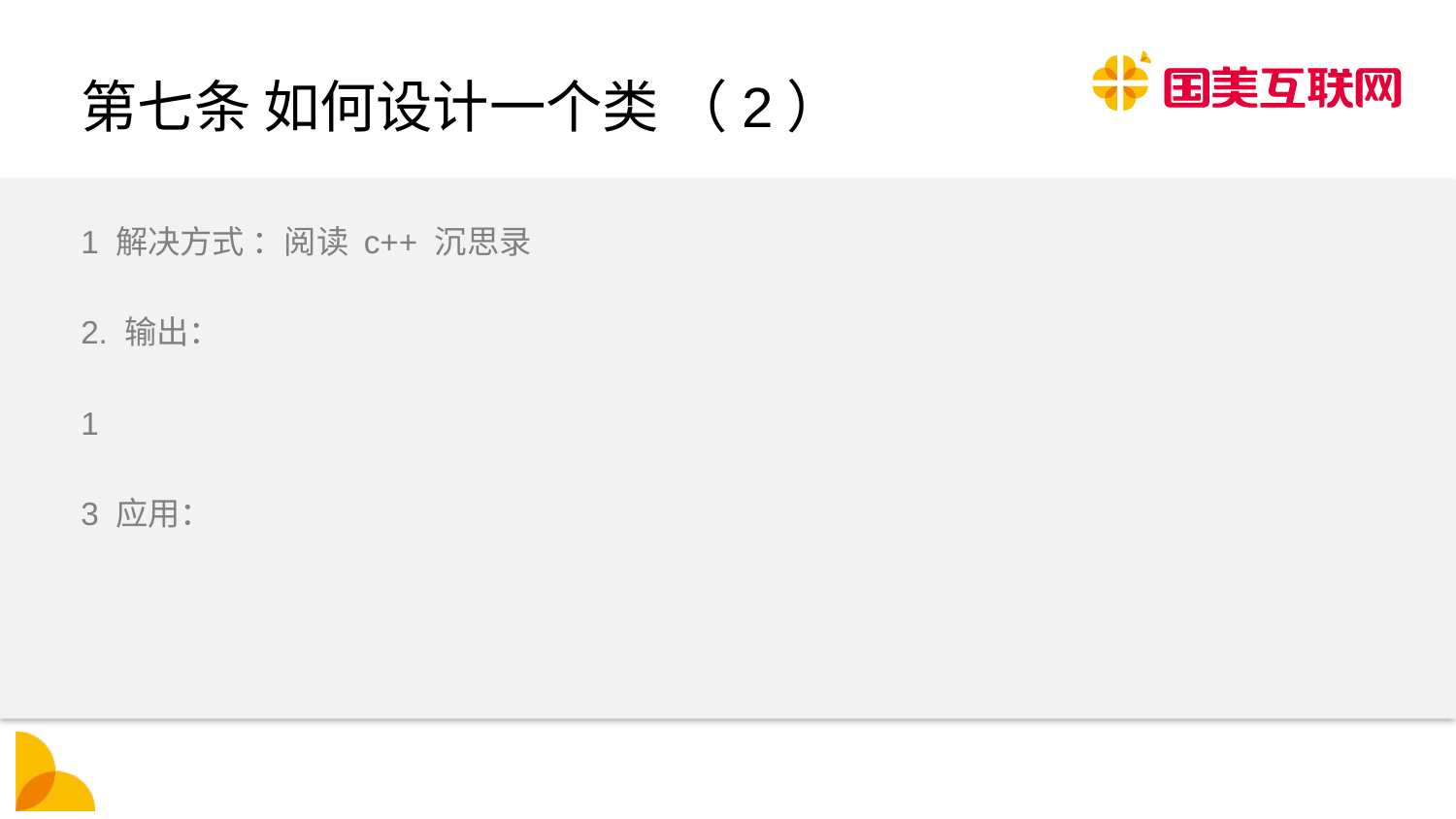

# 第七条 如何设计一个类 （2）
1 解决方式 ：阅读 c++ 沉思录

2. 输出：

1

3 应用：